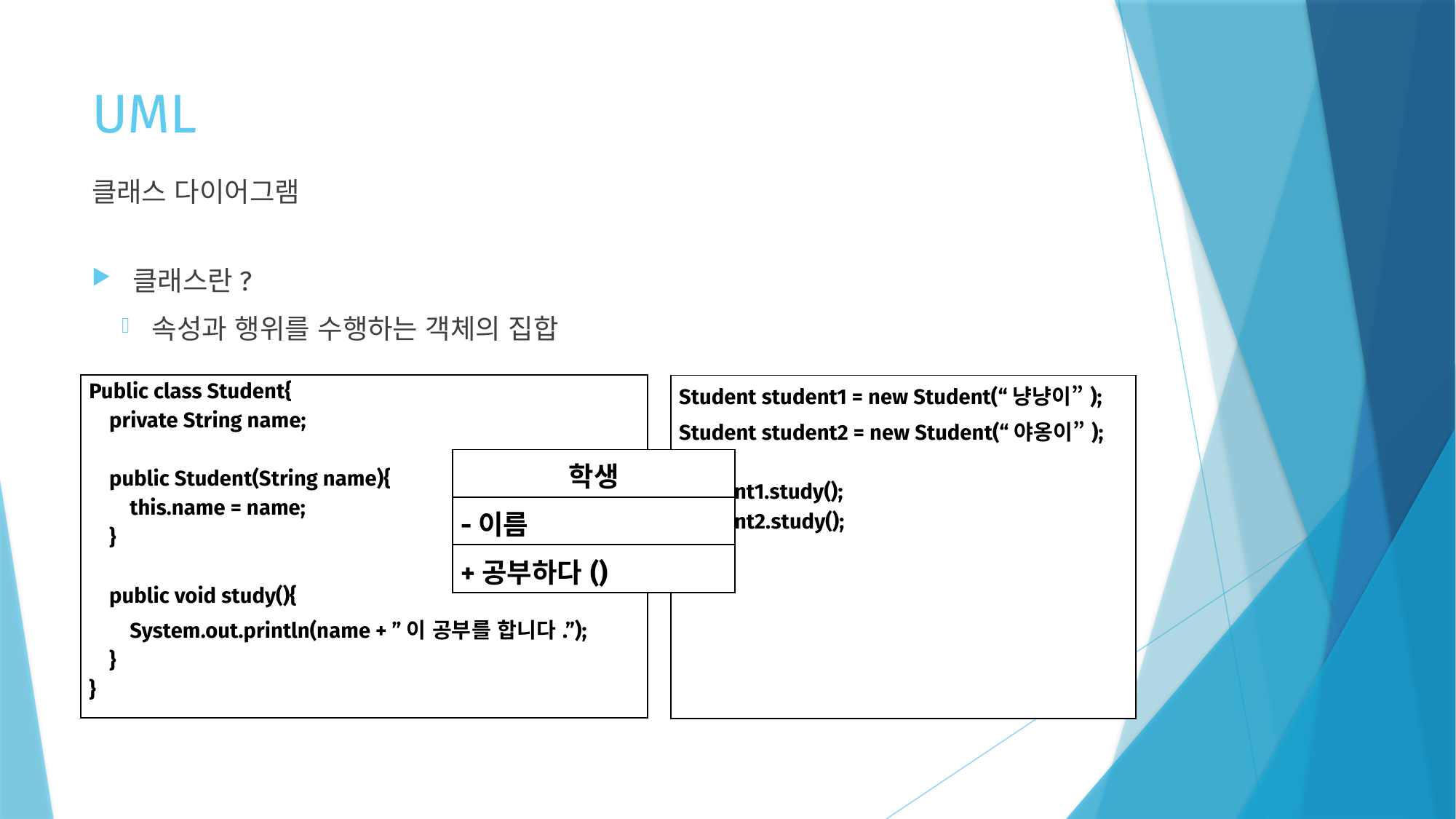

# UML
클래스 다이어그램
클래스란?
속성과 행위를 수행하는 객체의 집합

| Public class Student{ private String name;   public Student(String name){ this.name = name; } public void study(){ System.out.println(name + ”이 공부를 합니다.”); } } |
| --- |
| Student student1 = new Student(“냥냥이”); Student student2 = new Student(“야옹이”); student1.study(); student2.study(); |
| --- |
| 학생 |
| --- |
| -이름 |
| +공부하다() |